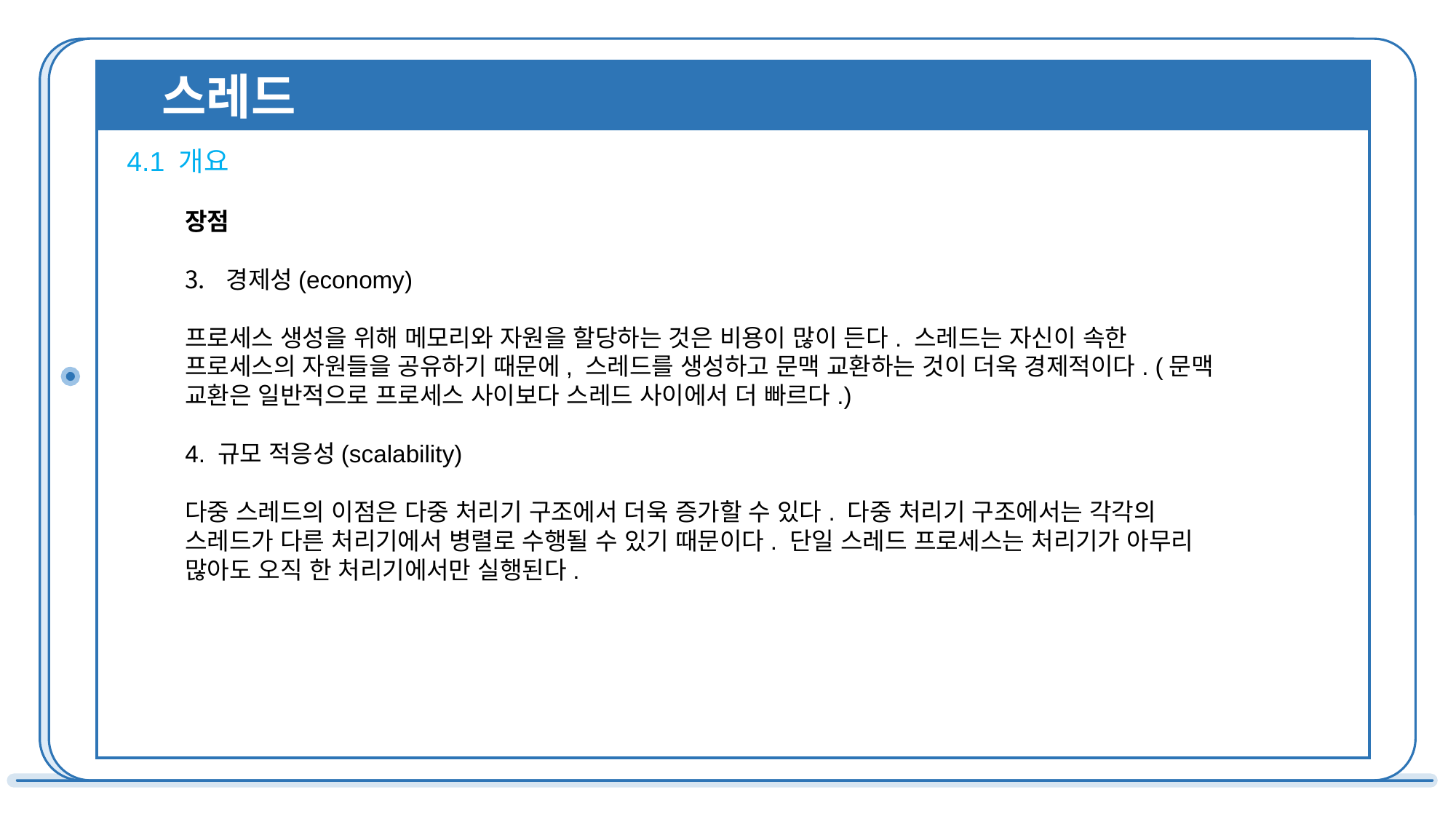

스레드

4.1 개요
장점

경제성(economy)
프로세스 생성을 위해 메모리와 자원을 할당하는 것은 비용이 많이 든다. 스레드는 자신이 속한 프로세스의 자원들을 공유하기 때문에, 스레드를 생성하고 문맥 교환하는 것이 더욱 경제적이다. (문맥 교환은 일반적으로 프로세스 사이보다 스레드 사이에서 더 빠르다.)

4. 규모 적응성(scalability)

다중 스레드의 이점은 다중 처리기 구조에서 더욱 증가할 수 있다. 다중 처리기 구조에서는 각각의 스레드가 다른 처리기에서 병렬로 수행될 수 있기 때문이다. 단일 스레드 프로세스는 처리기가 아무리 많아도 오직 한 처리기에서만 실행된다.